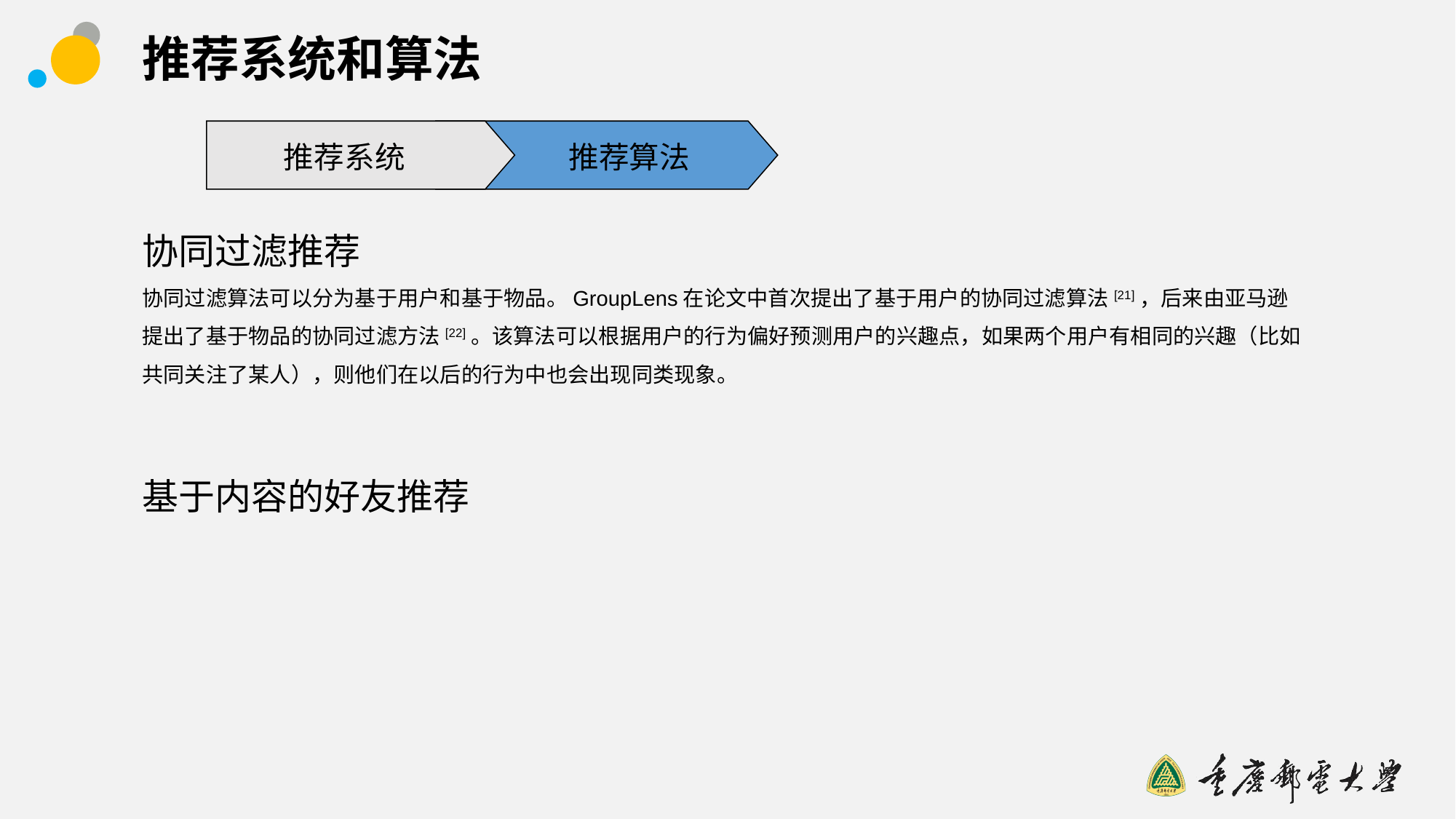

# 推荐系统和算法

推荐系统
推荐算法
协同过滤推荐
协同过滤算法可以分为基于用户和基于物品。GroupLens在论文中首次提出了基于用户的协同过滤算法[21]，后来由亚马逊提出了基于物品的协同过滤方法[22]。该算法可以根据用户的行为偏好预测用户的兴趣点，如果两个用户有相同的兴趣（比如共同关注了某人），则他们在以后的行为中也会出现同类现象。

基于内容的好友推荐